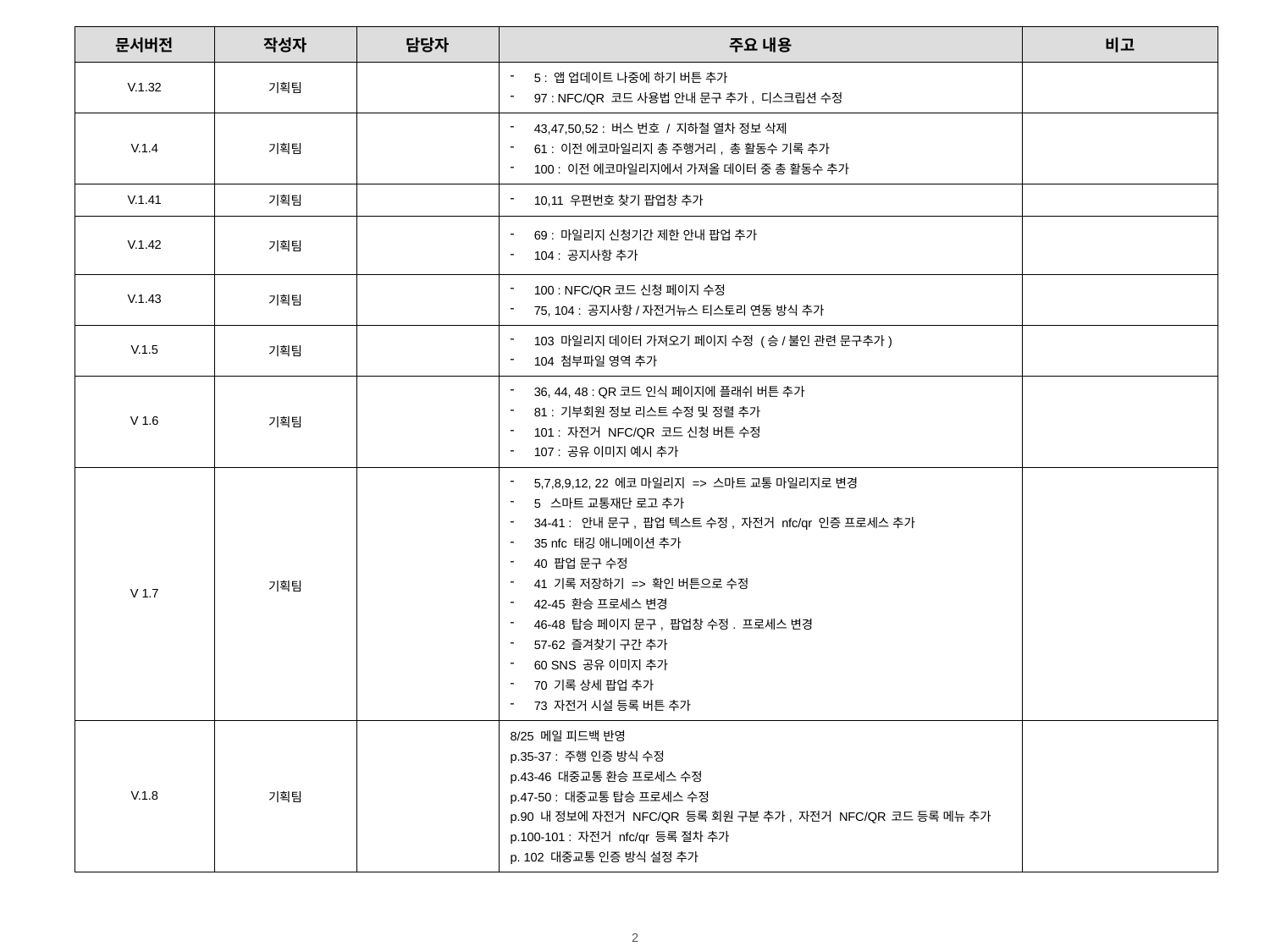

| 문서버전 | 작성자 | 담당자 | 주요 내용 | 비고 |
| --- | --- | --- | --- | --- |
| V.1.32 | 기획팀 |  | 5 : 앱 업데이트 나중에 하기 버튼 추가 97 : NFC/QR 코드 사용법 안내 문구 추가, 디스크립션 수정 |  |
| V.1.4 | 기획팀 |  | 43,47,50,52 : 버스 번호 / 지하철 열차 정보 삭제 61 : 이전 에코마일리지 총 주행거리, 총 활동수 기록 추가 100 : 이전 에코마일리지에서 가져올 데이터 중 총 활동수 추가 |  |
| V.1.41 | 기획팀 |  | 10,11 우편번호 찾기 팝업창 추가 |  |
| V.1.42 | 기획팀 |  | 69 : 마일리지 신청기간 제한 안내 팝업 추가 104 : 공지사항 추가 |  |
| V.1.43 | 기획팀 |  | 100 : NFC/QR코드 신청 페이지 수정 75, 104 : 공지사항/자전거뉴스 티스토리 연동 방식 추가 |  |
| V.1.5 | 기획팀 |  | 103 마일리지 데이터 가져오기 페이지 수정 (승/불인 관련 문구추가) 104 첨부파일 영역 추가 |  |
| V 1.6 | 기획팀 |  | 36, 44, 48 : QR코드 인식 페이지에 플래쉬 버튼 추가 81 : 기부회원 정보 리스트 수정 및 정렬 추가 101 : 자전거 NFC/QR 코드 신청 버튼 수정 107 : 공유 이미지 예시 추가 |  |
| V 1.7 | 기획팀 |  | 5,7,8,9,12, 22 에코 마일리지 => 스마트 교통 마일리지로 변경 5 스마트 교통재단 로고 추가 34-41 : 안내 문구, 팝업 텍스트 수정, 자전거 nfc/qr 인증 프로세스 추가 35 nfc 태깅 애니메이션 추가 40 팝업 문구 수정 41 기록 저장하기 => 확인 버튼으로 수정 42-45 환승 프로세스 변경 46-48 탑승 페이지 문구, 팝업창 수정. 프로세스 변경 57-62 즐겨찾기 구간 추가 60 SNS 공유 이미지 추가 70 기록 상세 팝업 추가 73 자전거 시설 등록 버튼 추가 |  |
| V.1.8 | 기획팀 |  | 8/25 메일 피드백 반영 p.35-37 : 주행 인증 방식 수정 p.43-46 대중교통 환승 프로세스 수정 p.47-50 : 대중교통 탑승 프로세스 수정 p.90 내 정보에 자전거 NFC/QR 등록 회원 구분 추가, 자전거 NFC/QR 코드 등록 메뉴 추가 p.100-101 : 자전거 nfc/qr 등록 절차 추가 p. 102 대중교통 인증 방식 설정 추가 |  |